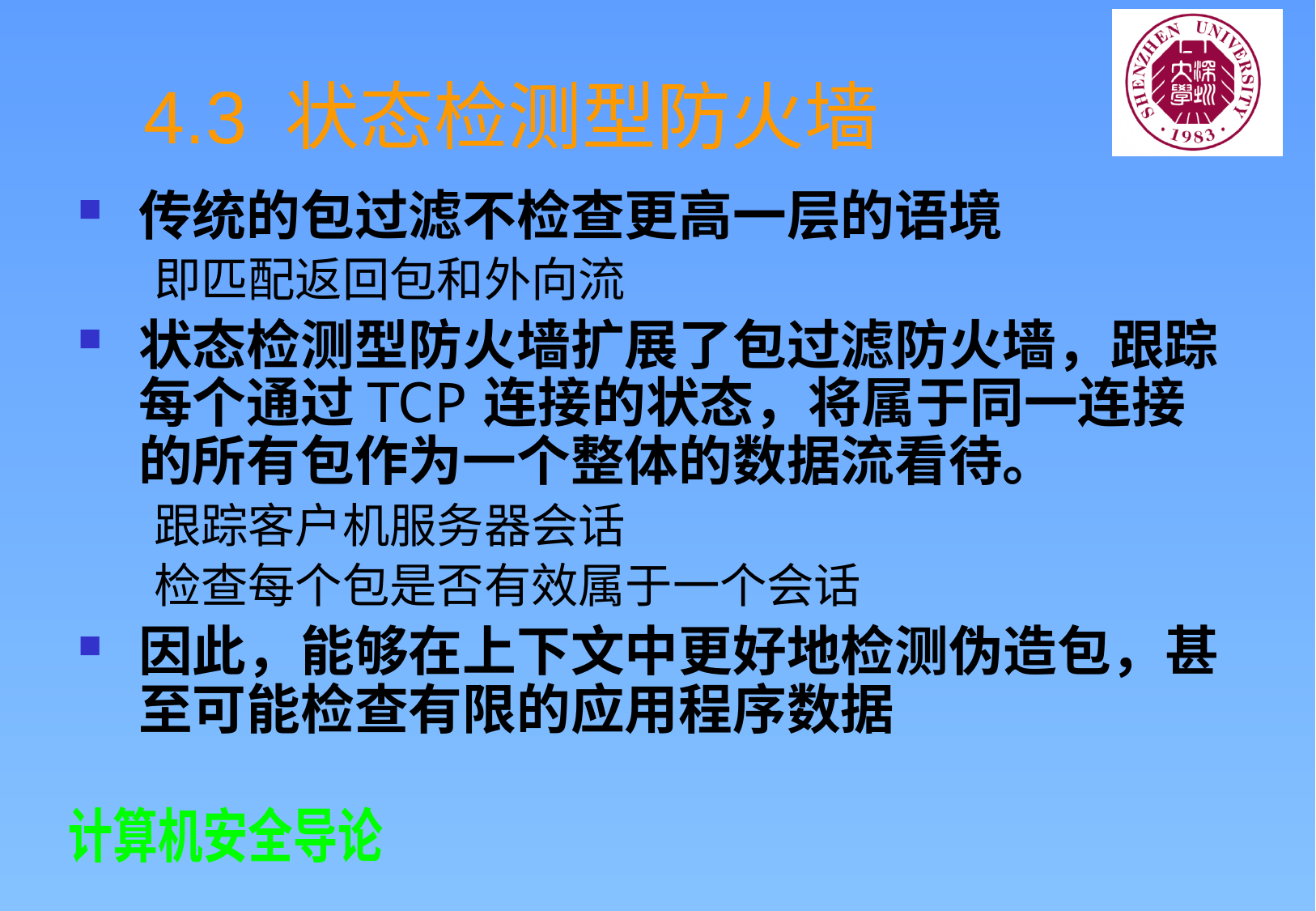

4.3 状态检测型防火墙
传统的包过滤不检查更高一层的语境
即匹配返回包和外向流
状态检测型防火墙扩展了包过滤防火墙，跟踪每个通过TCP连接的状态，将属于同一连接的所有包作为一个整体的数据流看待。
跟踪客户机服务器会话
检查每个包是否有效属于一个会话
因此，能够在上下文中更好地检测伪造包，甚至可能检查有限的应用程序数据